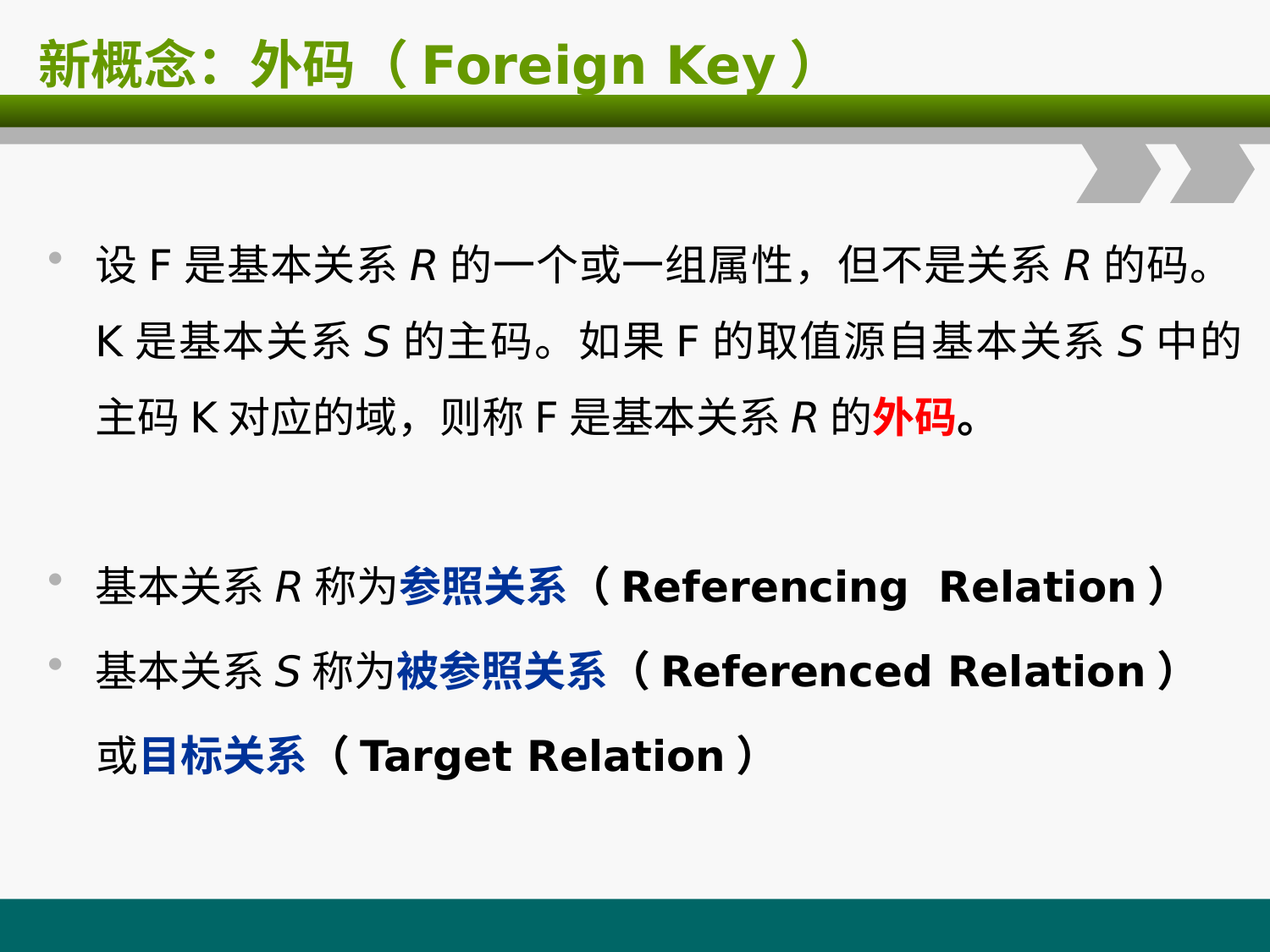

# 新概念：外码（Foreign Key）
设F是基本关系R的一个或一组属性，但不是关系R的码。K是基本关系S的主码。如果F的取值源自基本关系S中的主码K对应的域，则称F是基本关系R的外码。

基本关系R称为参照关系（Referencing  Relation）
基本关系S称为被参照关系（Referenced Relation）
    或目标关系（Target Relation）